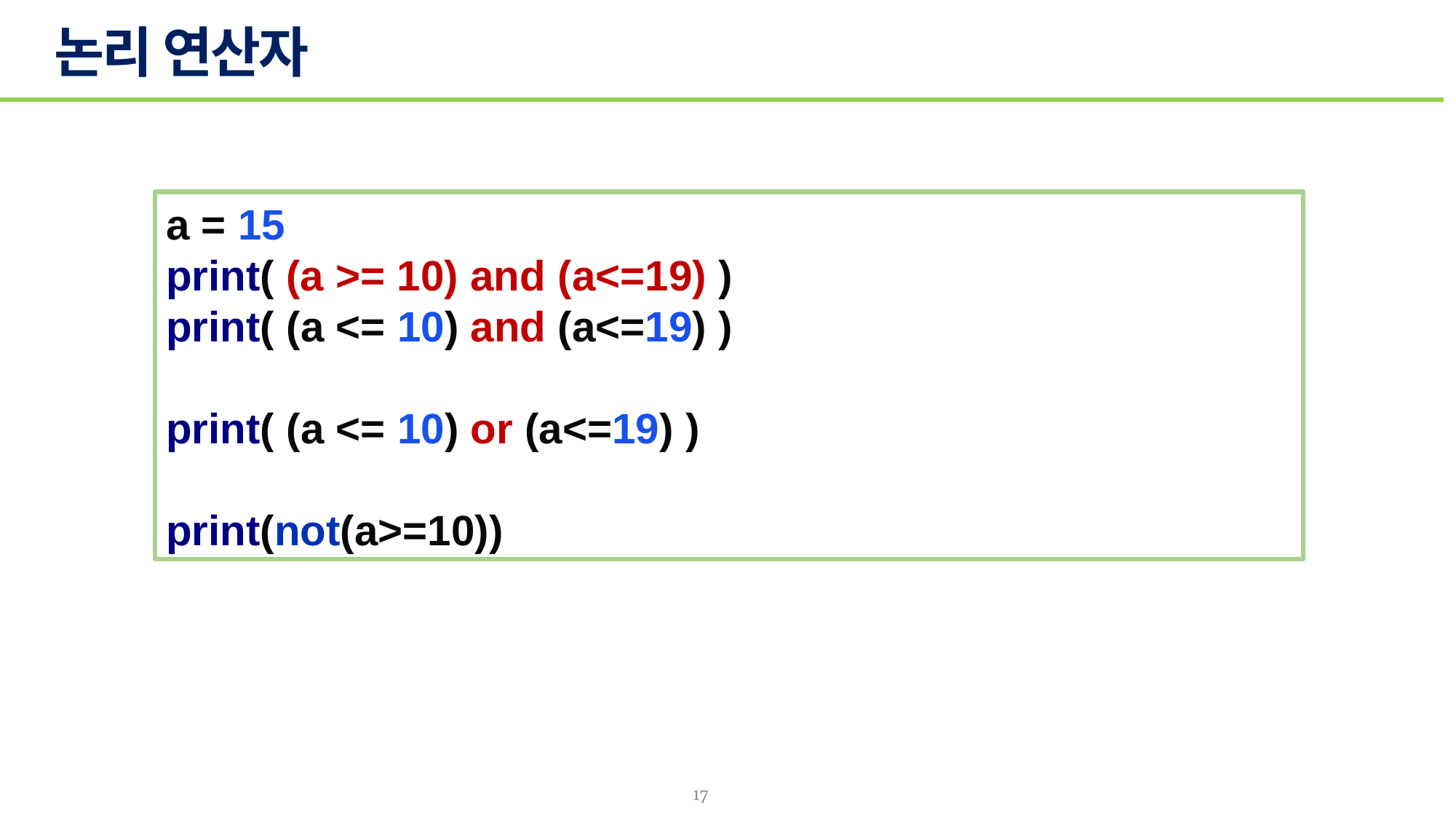

# 논리 연산자
a = 15
print( (a >= 10) and (a<=19) )
print( (a <= 10) and (a<=19) )
print( (a <= 10) or (a<=19) )
print(not(a>=10))
17